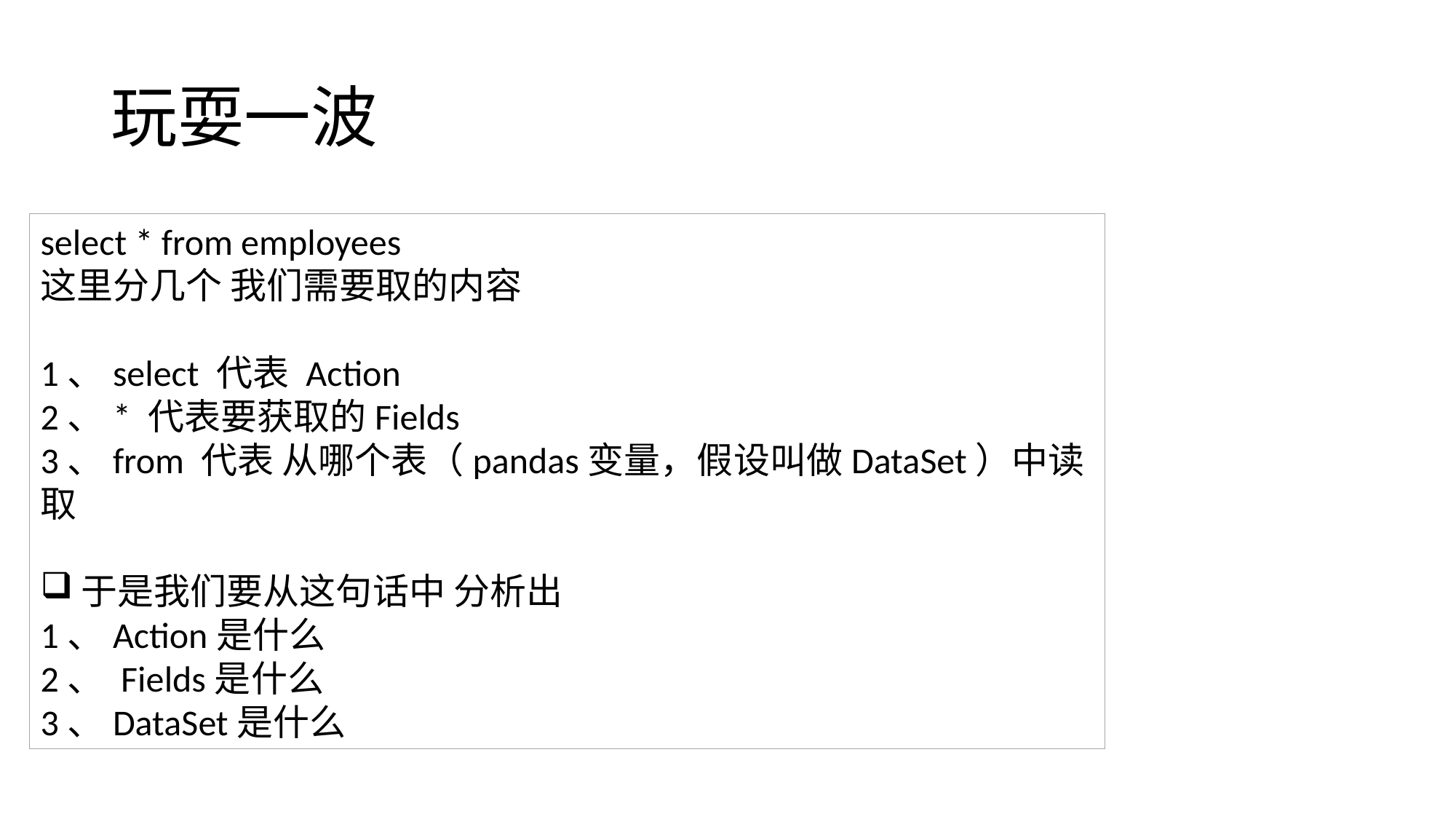

# 玩耍一波
select * from employees
这里分几个 我们需要取的内容

1、select 代表 Action
2、* 代表要获取的Fields
3、from 代表 从哪个表（pandas变量，假设叫做DataSet）中读取

于是我们要从这句话中 分析出
1、Action是什么
2、 Fields是什么
3、DataSet是什么